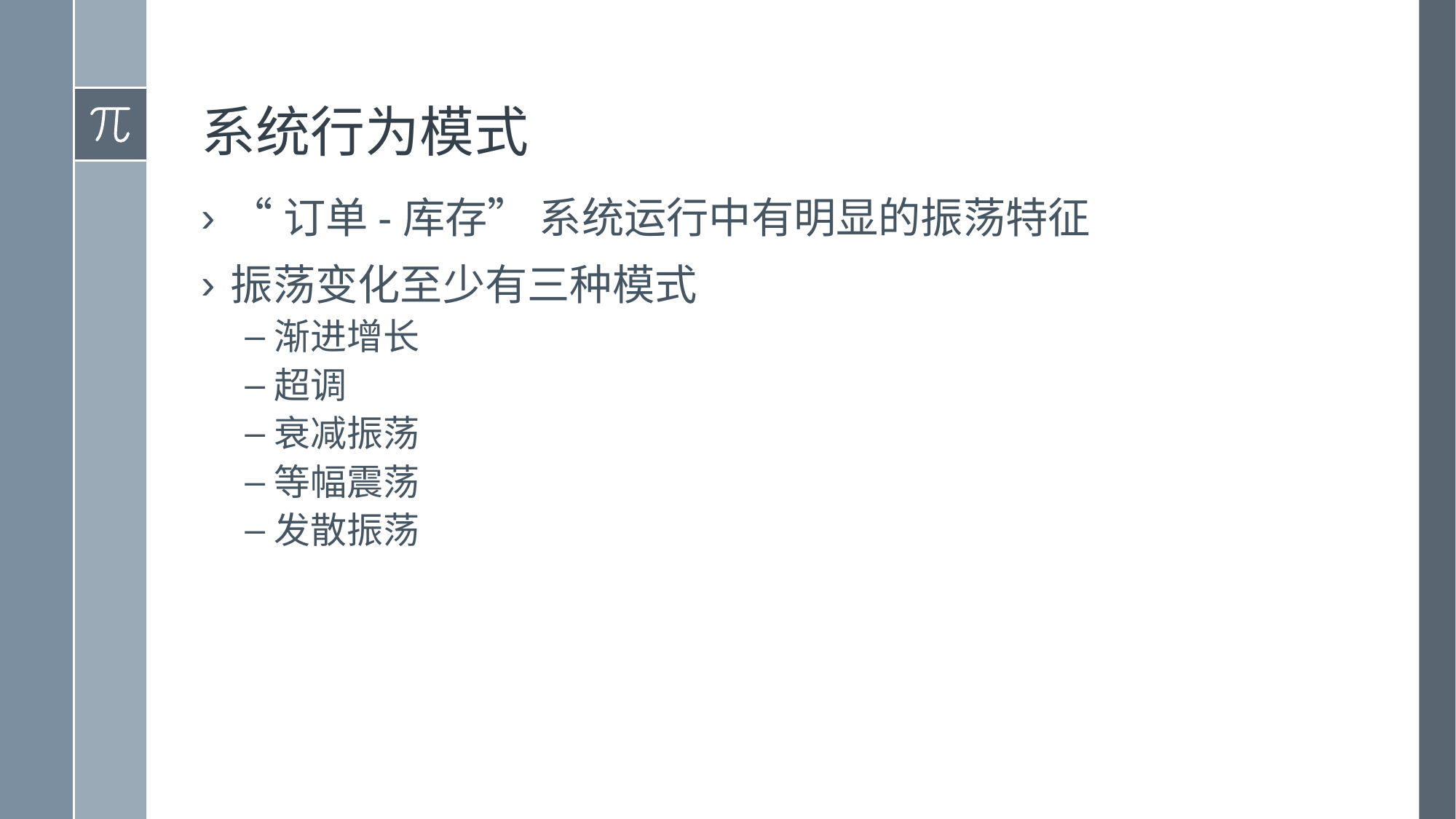

# 系统行为模式
“订单-库存” 系统运行中有明显的振荡特征
振荡变化至少有三种模式
渐进增长
超调
衰减振荡
等幅震荡
发散振荡